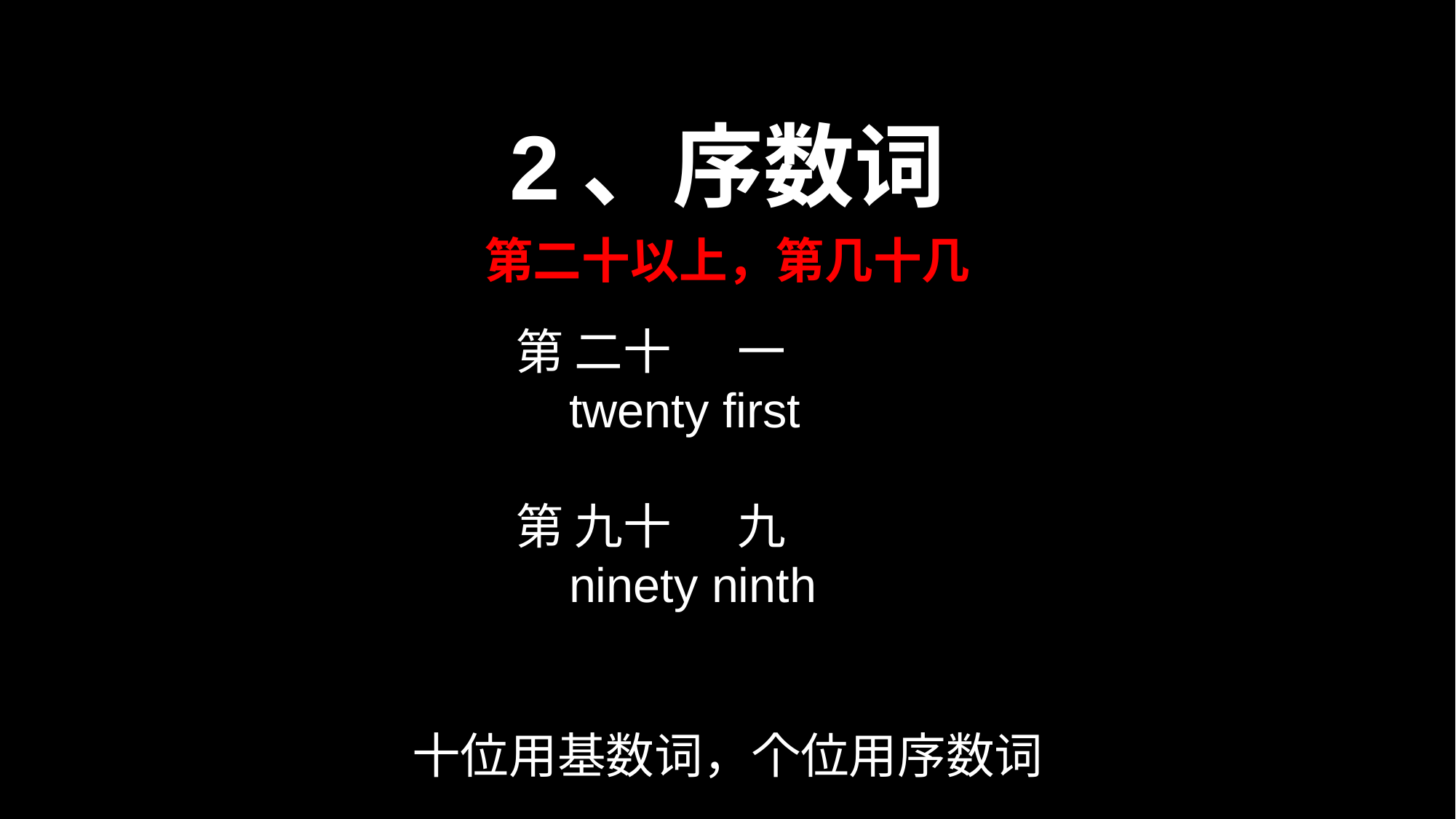

2、序数词
第二十以上，第几十几
第 二十      一
    twenty first

第 九十      九
    ninety ninth
十位用基数词，个位用序数词